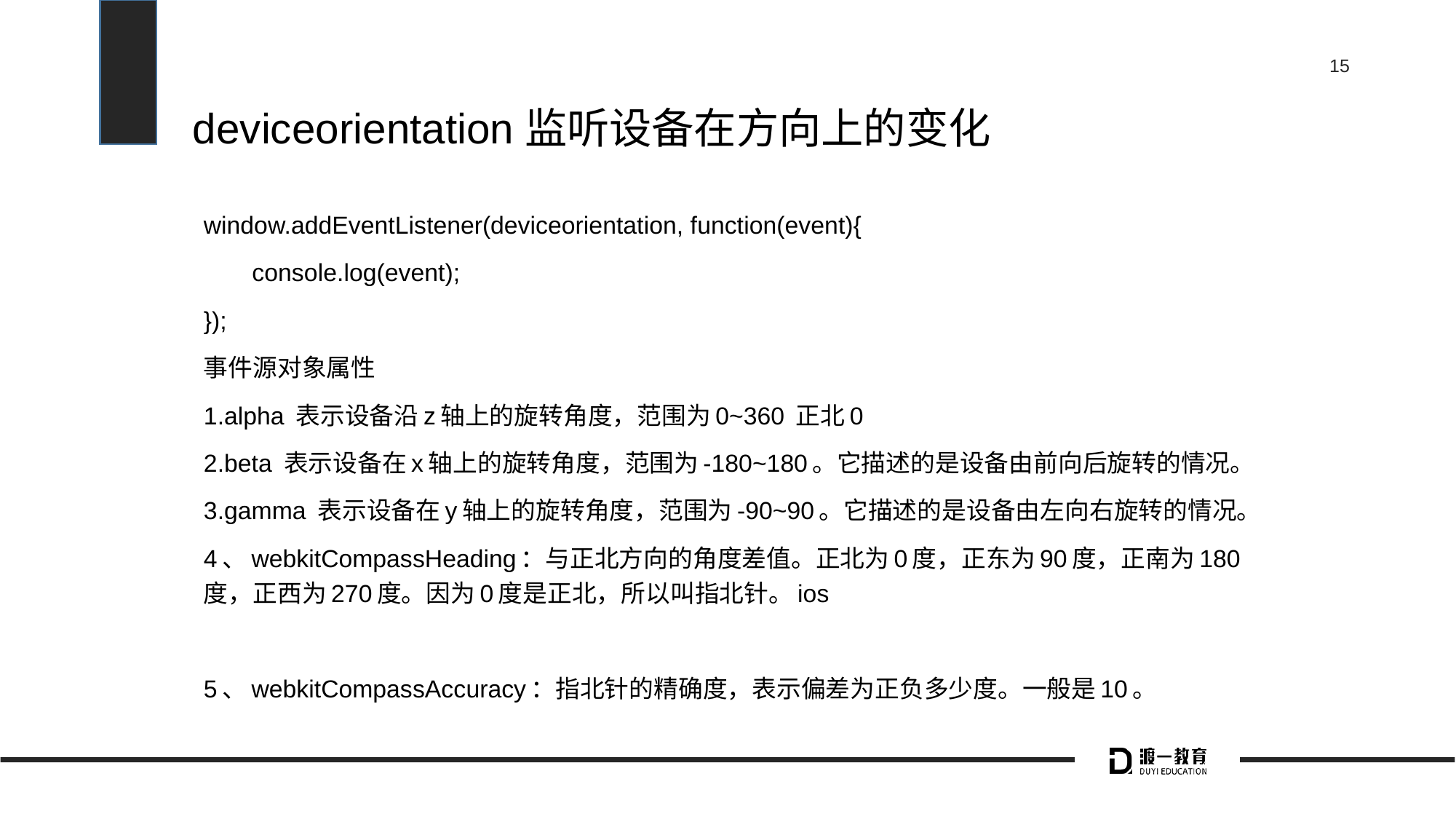

# deviceorientation监听设备在方向上的变化
window.addEventListener(deviceorientation, function(event){
       console.log(event);
});
事件源对象属性
1.alpha 表示设备沿z轴上的旋转角度，范围为0~360 正北0
2.beta 表示设备在x轴上的旋转角度，范围为-180~180。它描述的是设备由前向后旋转的情况。
3.gamma 表示设备在y轴上的旋转角度，范围为-90~90。它描述的是设备由左向右旋转的情况。
4、webkitCompassHeading：与正北方向的角度差值。正北为0度，正东为90度，正南为180度，正西为270度。因为0度是正北，所以叫指北针。ios

5、webkitCompassAccuracy：指北针的精确度，表示偏差为正负多少度。一般是10。